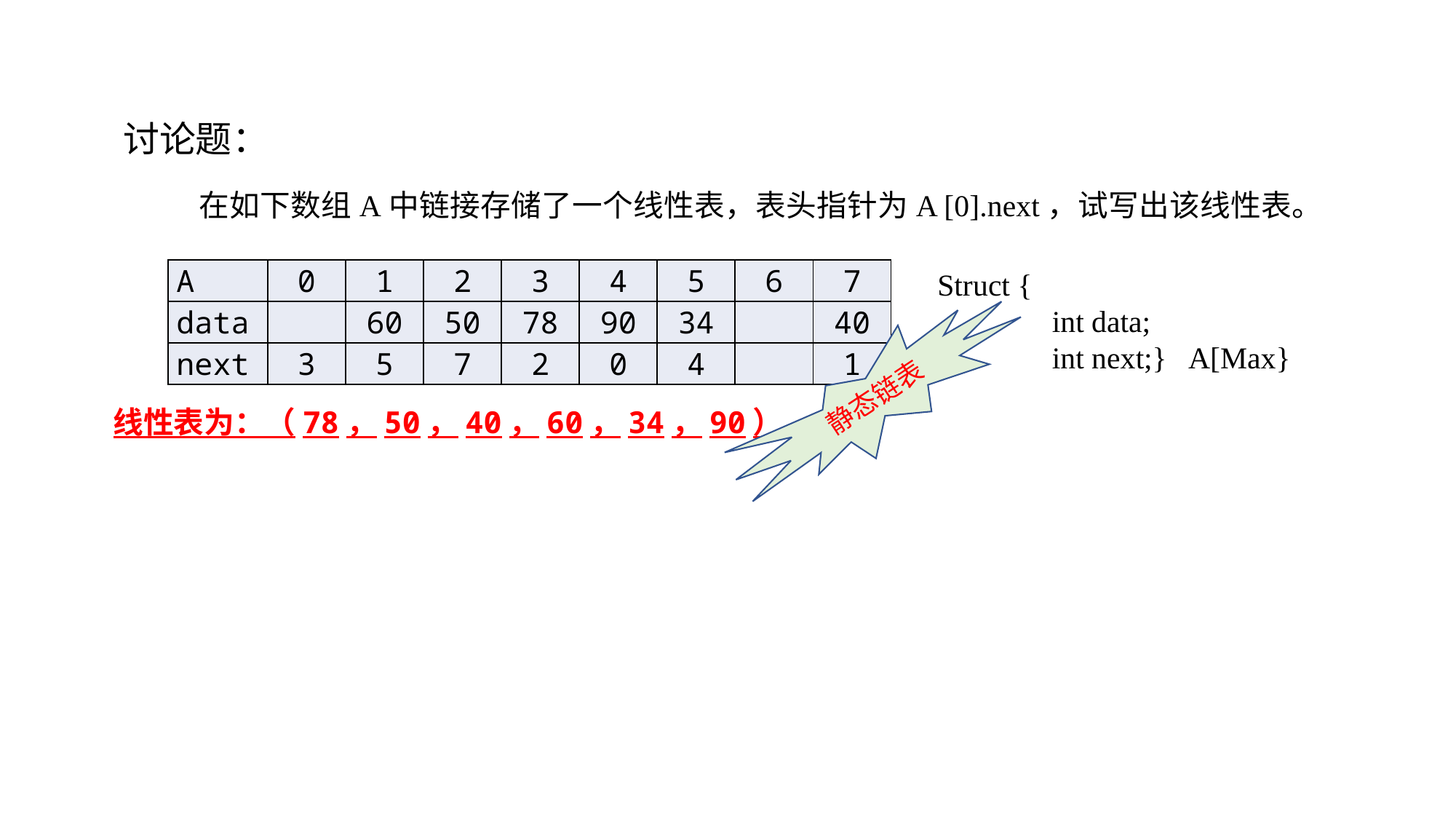

讨论题：
          在如下数组A中链接存储了一个线性表，表头指针为A [0].next，试写出该线性表。
| A | 0 | 1 | 2 | 3 | 4 | 5 | 6 | 7 |
| --- | --- | --- | --- | --- | --- | --- | --- | --- |
| data |  | 60 | 50 | 78 | 90 | 34 |  | 40 |
| next | 3 | 5 | 7 | 2 | 0 | 4 |  | 1 |
Struct {
               int data;
               int next;}   A[Max}
静态链表
线性表为：（78，50，40，60，34，90）